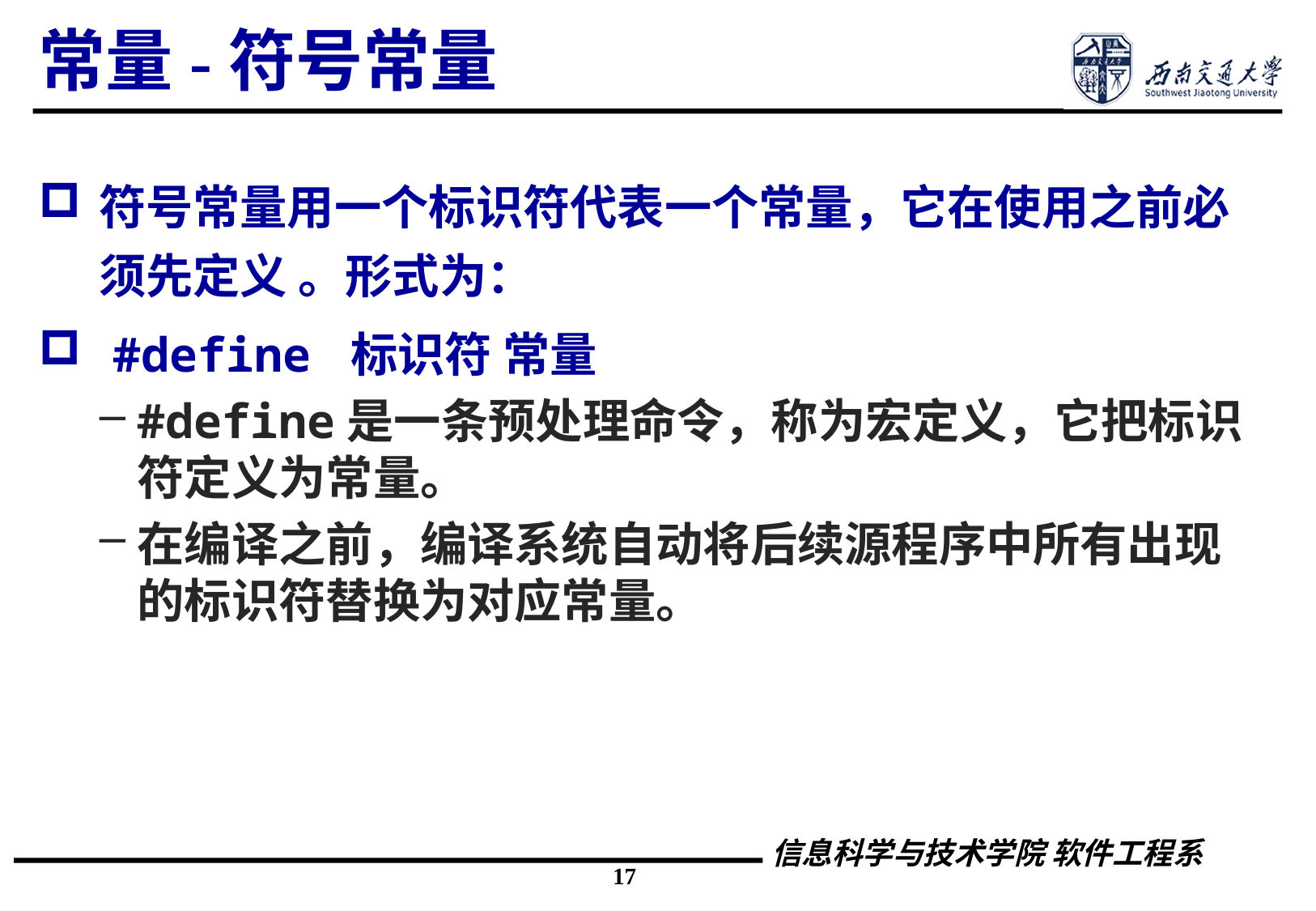

# 常量-符号常量
符号常量用一个标识符代表一个常量，它在使用之前必须先定义 。形式为：
 #define 标识符 常量
#define是一条预处理命令，称为宏定义，它把标识符定义为常量。
在编译之前，编译系统自动将后续源程序中所有出现的标识符替换为对应常量。
17